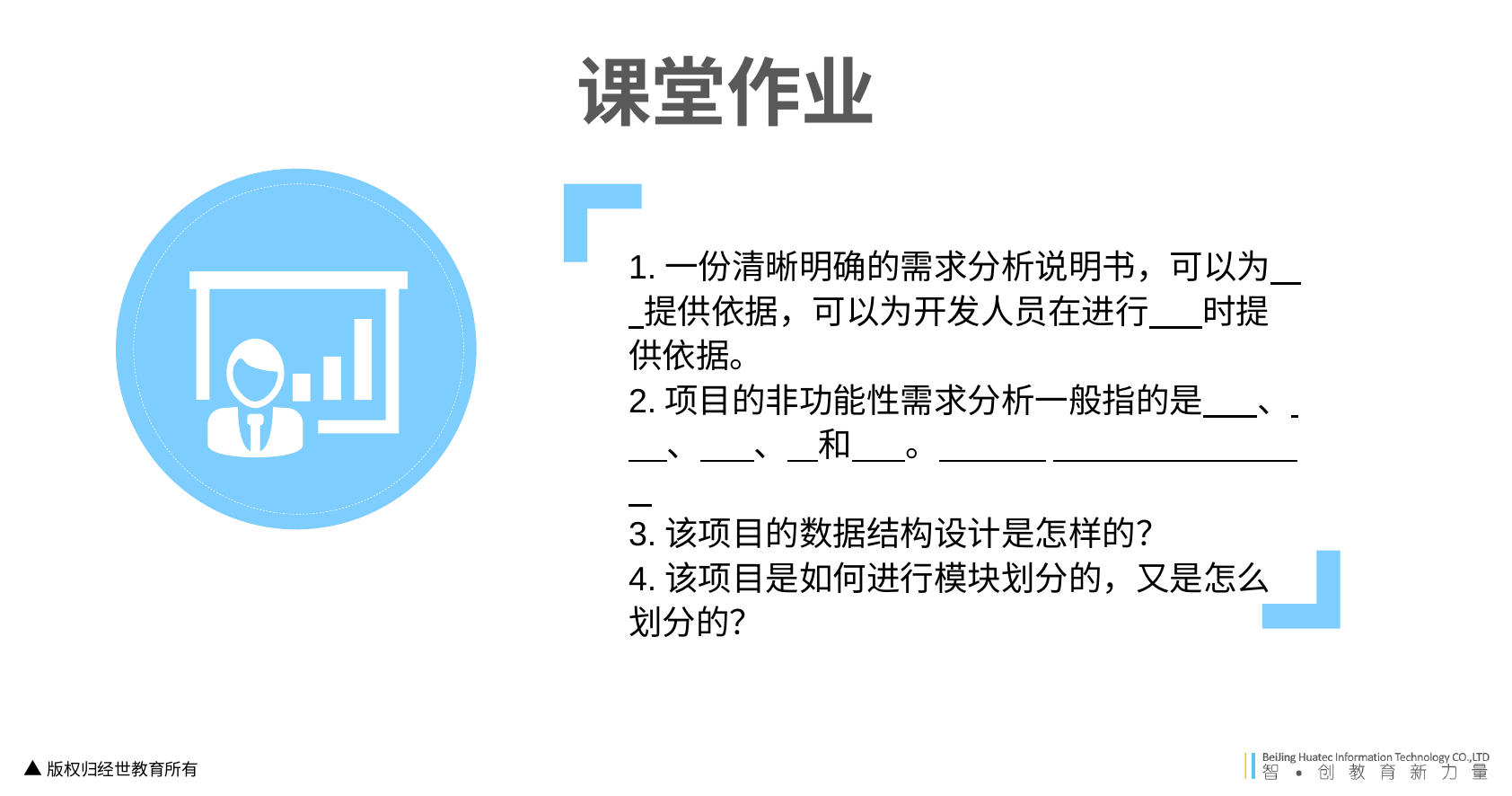

课堂作业

1.一份清晰明确的需求分析说明书，可以为       提供依据，可以为开发人员在进行       时提供依据。
2.项目的非功能性需求分析一般指的是       、       、       、    和       。
3.该项目的数据结构设计是怎样的？
4.该项目是如何进行模块划分的，又是怎么划分的？